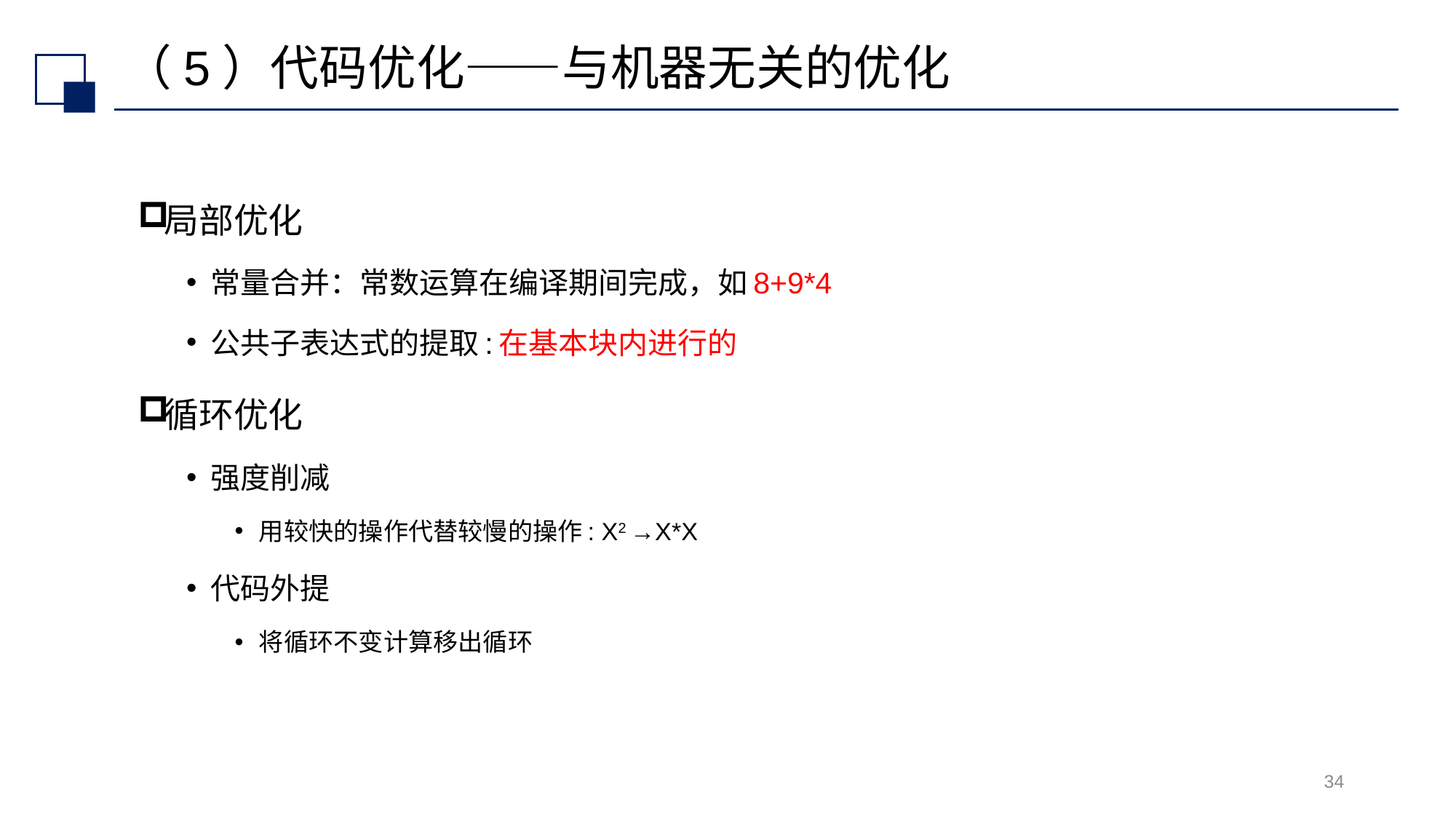

# （5）代码优化——与机器无关的优化
局部优化
常量合并：常数运算在编译期间完成，如8+9*4
公共子表达式的提取:在基本块内进行的
循环优化
强度削减
用较快的操作代替较慢的操作: X2 →X*X
代码外提
将循环不变计算移出循环
34